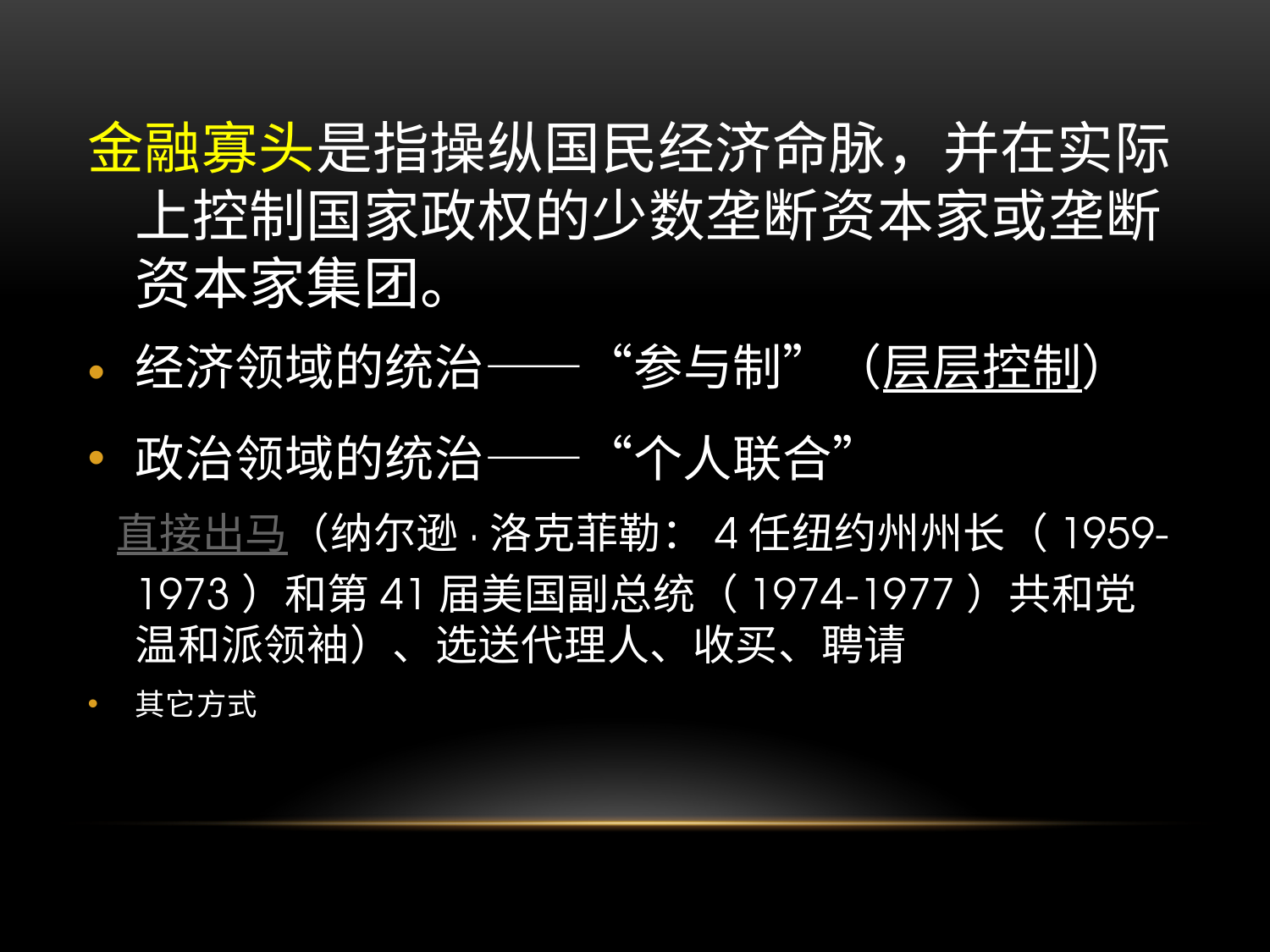

金融寡头是指操纵国民经济命脉，并在实际上控制国家政权的少数垄断资本家或垄断资本家集团。
经济领域的统治——“参与制”（层层控制）
政治领域的统治——“个人联合”
   直接出马（纳尔逊·洛克菲勒：4任纽约州州长（1959-1973）和第41届美国副总统（1974-1977）共和党温和派领袖）、选送代理人、收买、聘请
其它方式